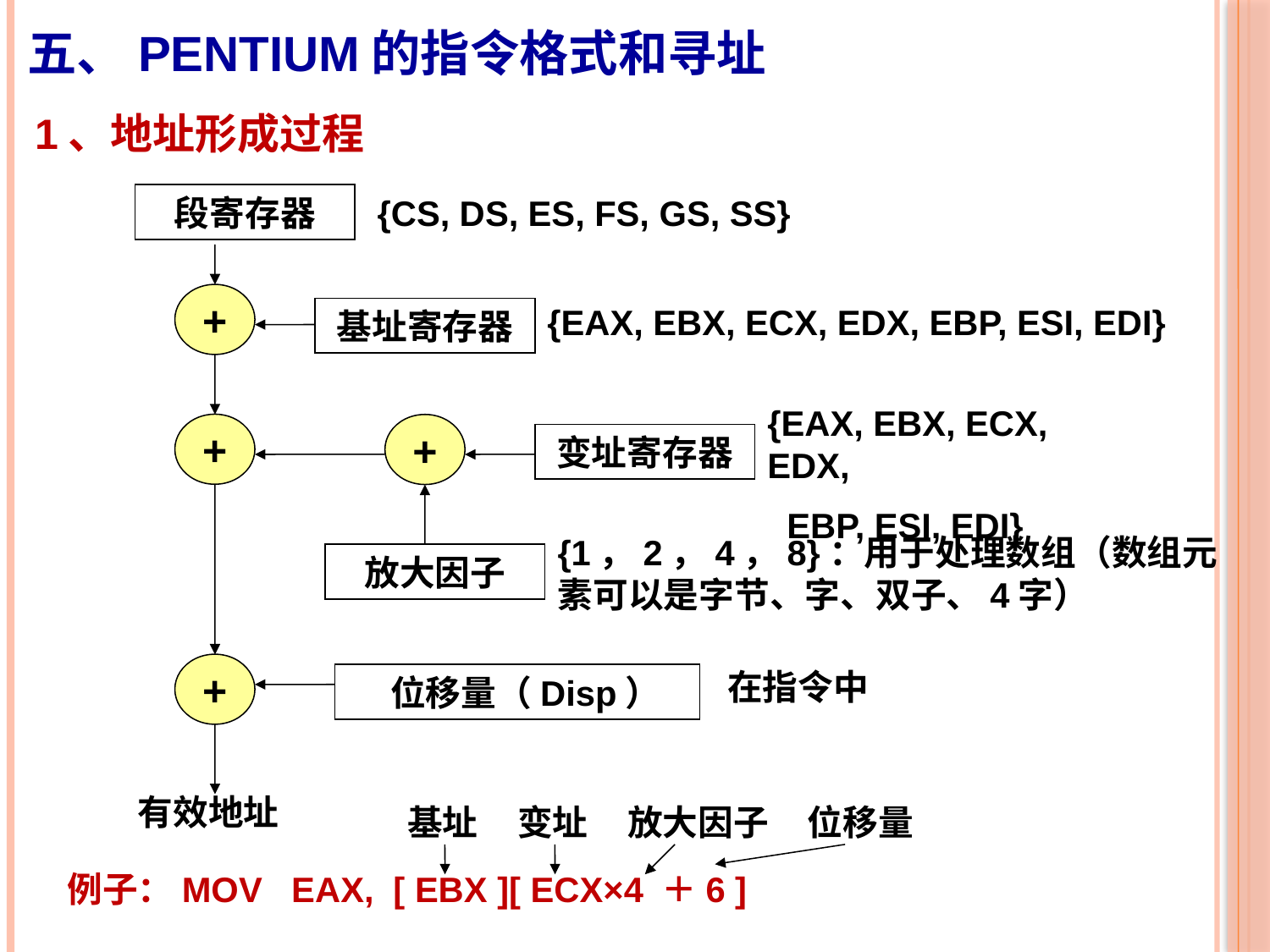

# 五、Pentium的指令格式和寻址
36
1、地址形成过程
段寄存器
{CS, DS, ES, FS, GS, SS}

+
{EAX, EBX, ECX, EDX, EBP, ESI, EDI}
基址寄存器

{EAX, EBX, ECX, EDX,
  EBP, ESI, EDI}
+
+
变址寄存器

{1，2，4，8}：用于处理数组（数组元素可以是字节、字、双子、4字）
放大因子
+
在指令中
 位移量（Disp）

有效地址
基址
变址
放大因子
位移量

例子：MOV   EAX,  [ EBX ][ ECX×4 ＋6 ]